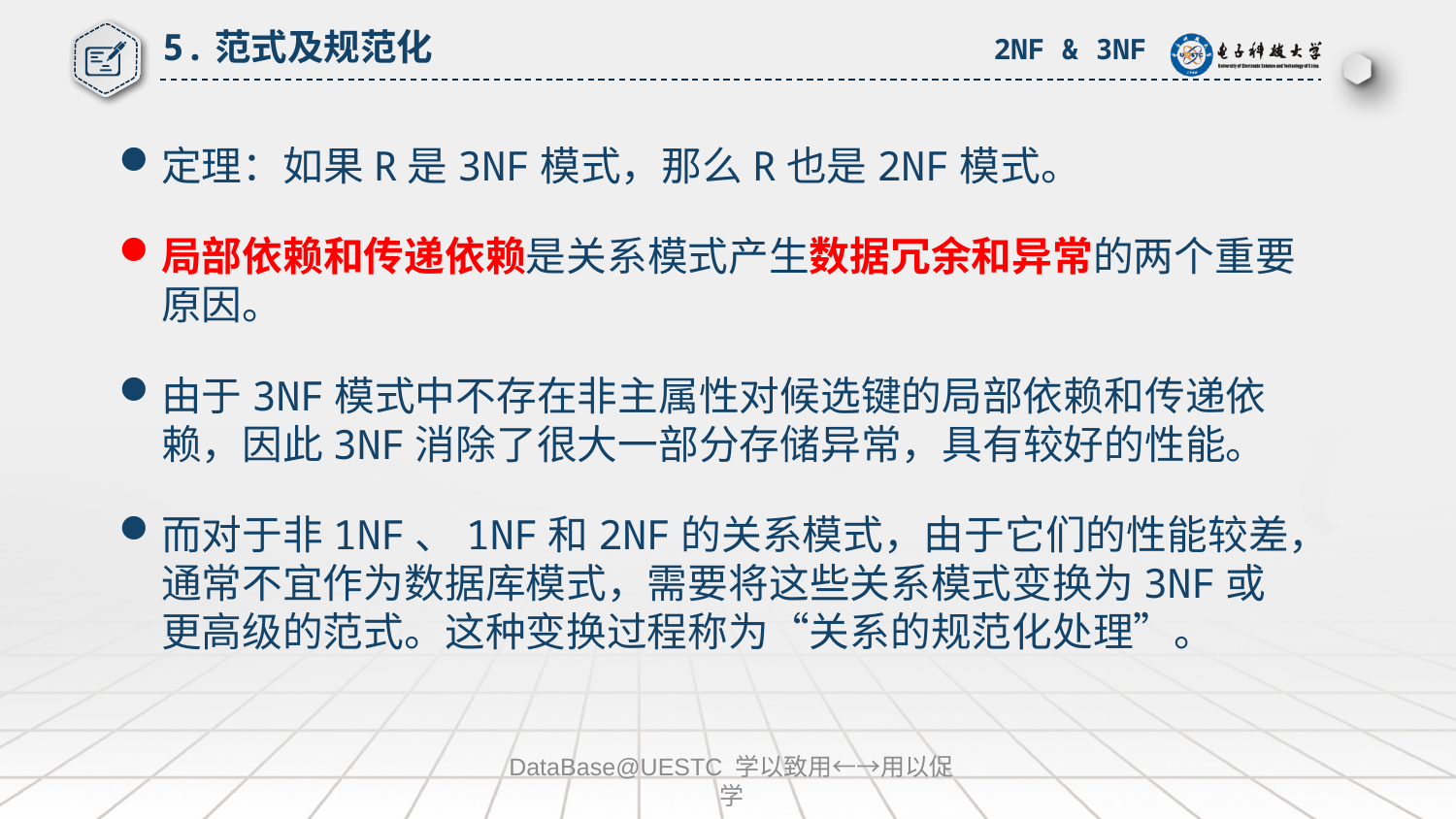

# 5.范式及规范化
2NF & 3NF
定理：如果R是3NF模式，那么R也是2NF模式。

局部依赖和传递依赖是关系模式产生数据冗余和异常的两个重要原因。

由于3NF模式中不存在非主属性对候选键的局部依赖和传递依赖，因此3NF消除了很大一部分存储异常，具有较好的性能。

而对于非1NF、1NF和2NF的关系模式，由于它们的性能较差，通常不宜作为数据库模式，需要将这些关系模式变换为3NF或更高级的范式。这种变换过程称为“关系的规范化处理”。

48
DataBase@UESTC 学以致用←→用以促学